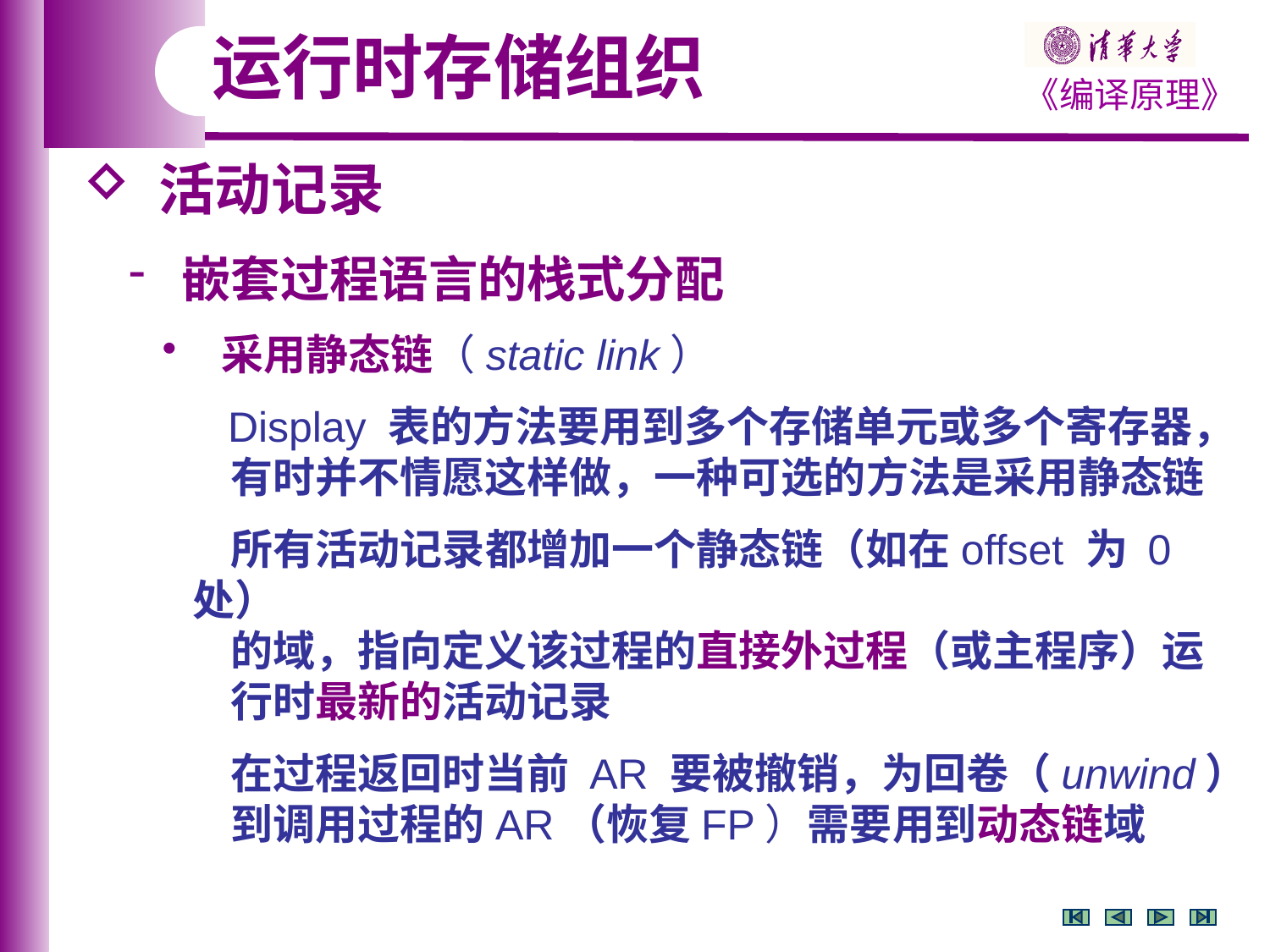

运行时存储组织
 活动记录
 嵌套过程语言的栈式分配

  采用静态链（static link）

   Display 表的方法要用到多个存储单元或多个寄存器，
   有时并不情愿这样做，一种可选的方法是采用静态链

   所有活动记录都增加一个静态链（如在offset 为 0 处）
   的域，指向定义该过程的直接外过程（或主程序）运
   行时最新的活动记录

   在过程返回时当前 AR 要被撤销，为回卷（unwind）
   到调用过程的AR（恢复FP）需要用到动态链域